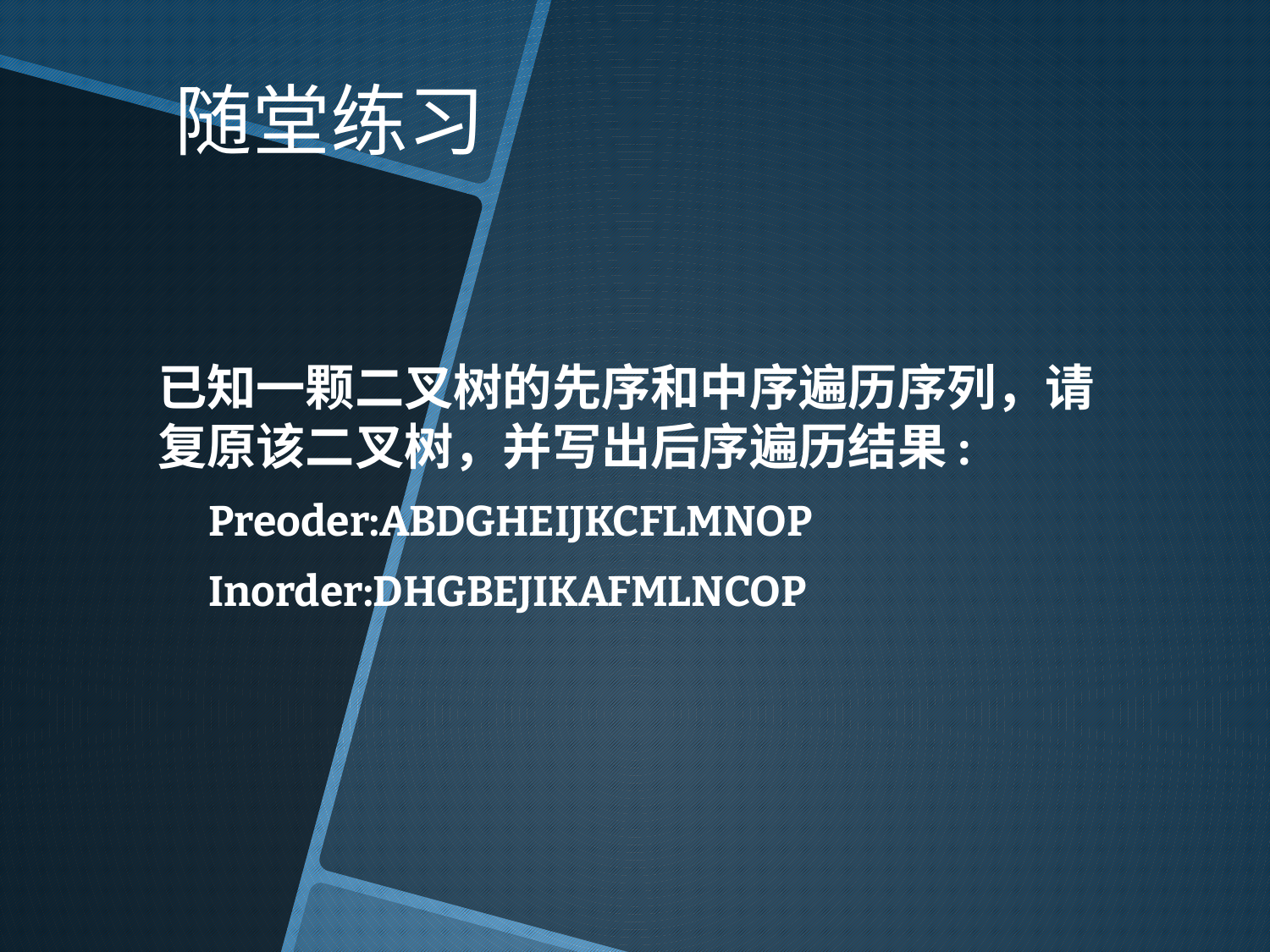

# 随堂练习
已知一颗二叉树的先序和中序遍历序列，请复原该二叉树，并写出后序遍历结果:
Preoder:ABDGHEIJKCFLMNOP
Inorder:DHGBEJIKAFMLNCOP